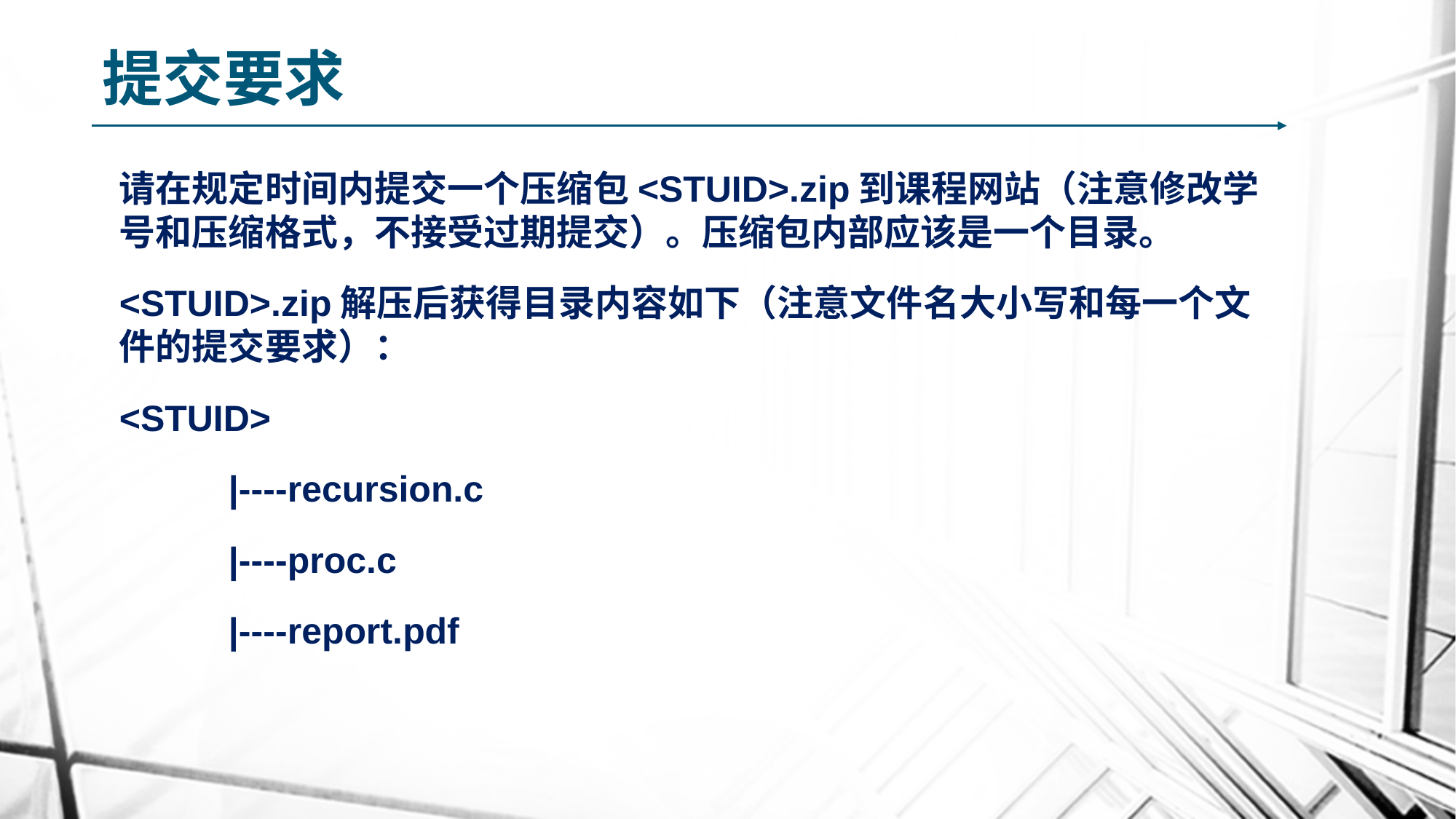

# 提交要求
请在规定时间内提交一个压缩包<STUID>.zip到课程网站（注意修改学号和压缩格式，不接受过期提交）。压缩包内部应该是一个目录。
<STUID>.zip解压后获得目录内容如下（注意文件名大小写和每一个文件的提交要求）：
<STUID>
	|----recursion.c
	|----proc.c
	|----report.pdf